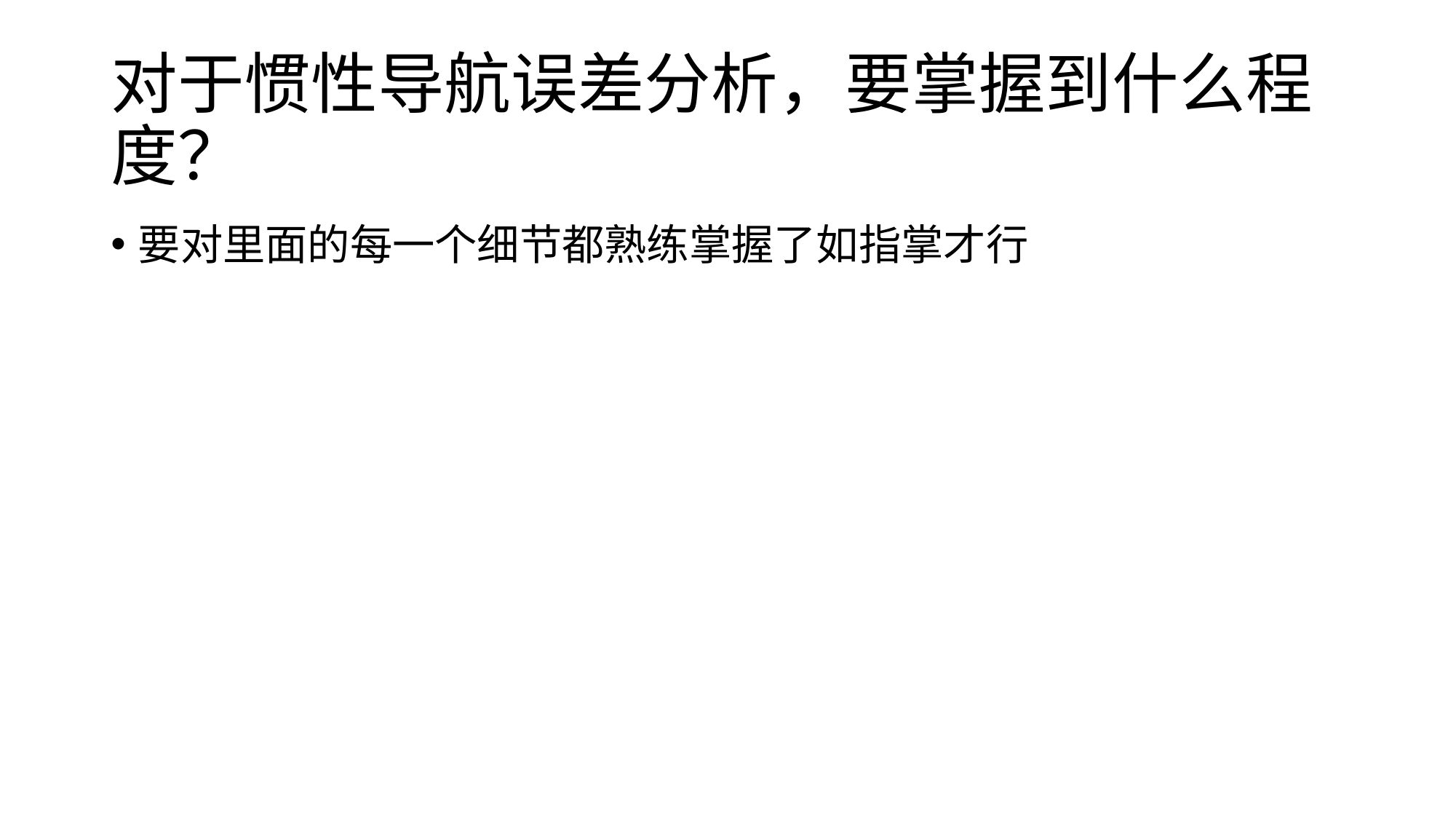

# 对于惯性导航误差分析，要掌握到什么程度？
要对里面的每一个细节都熟练掌握了如指掌才行